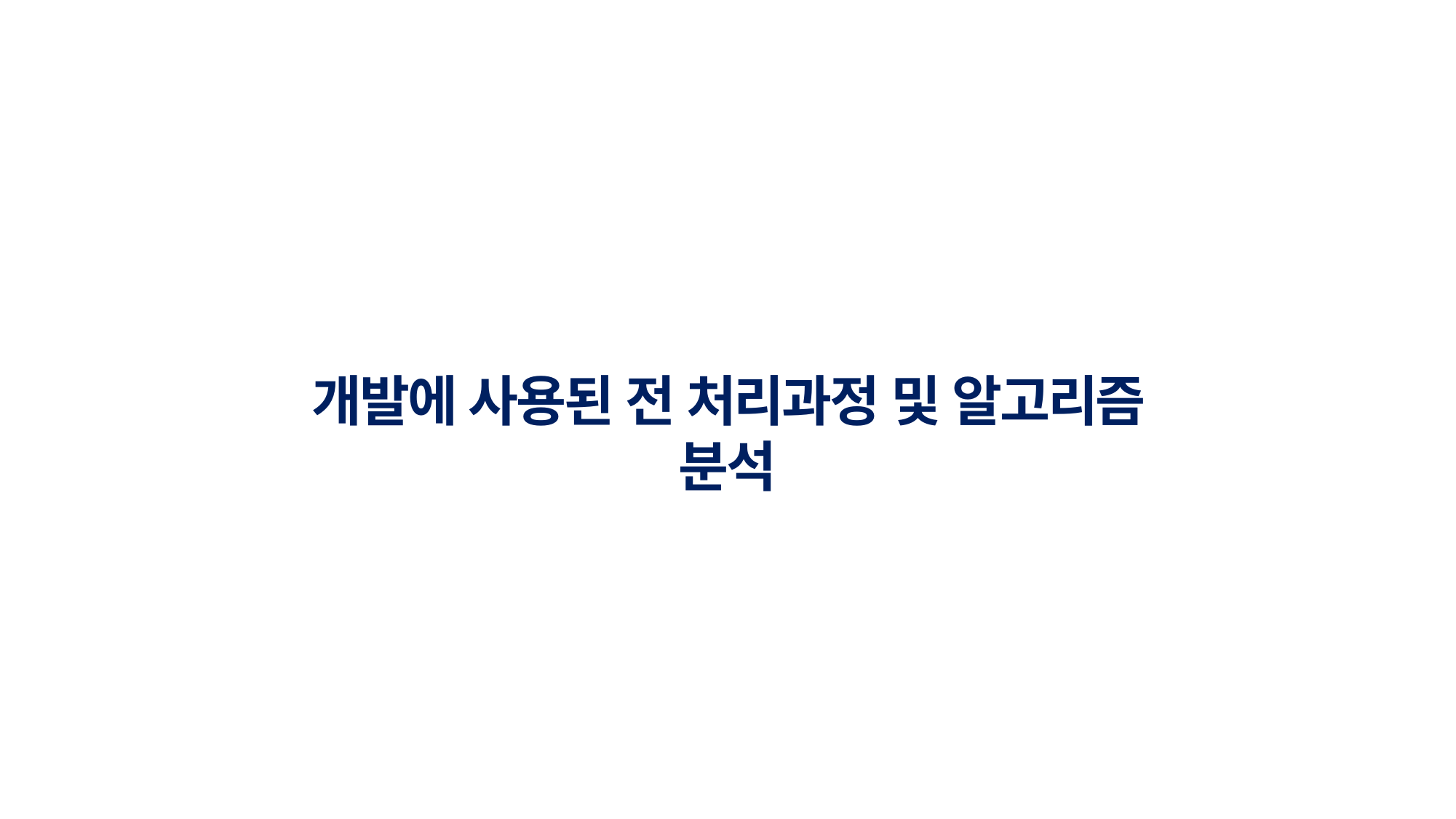

개발에 사용된 전 처리과정 및 알고리즘 분석